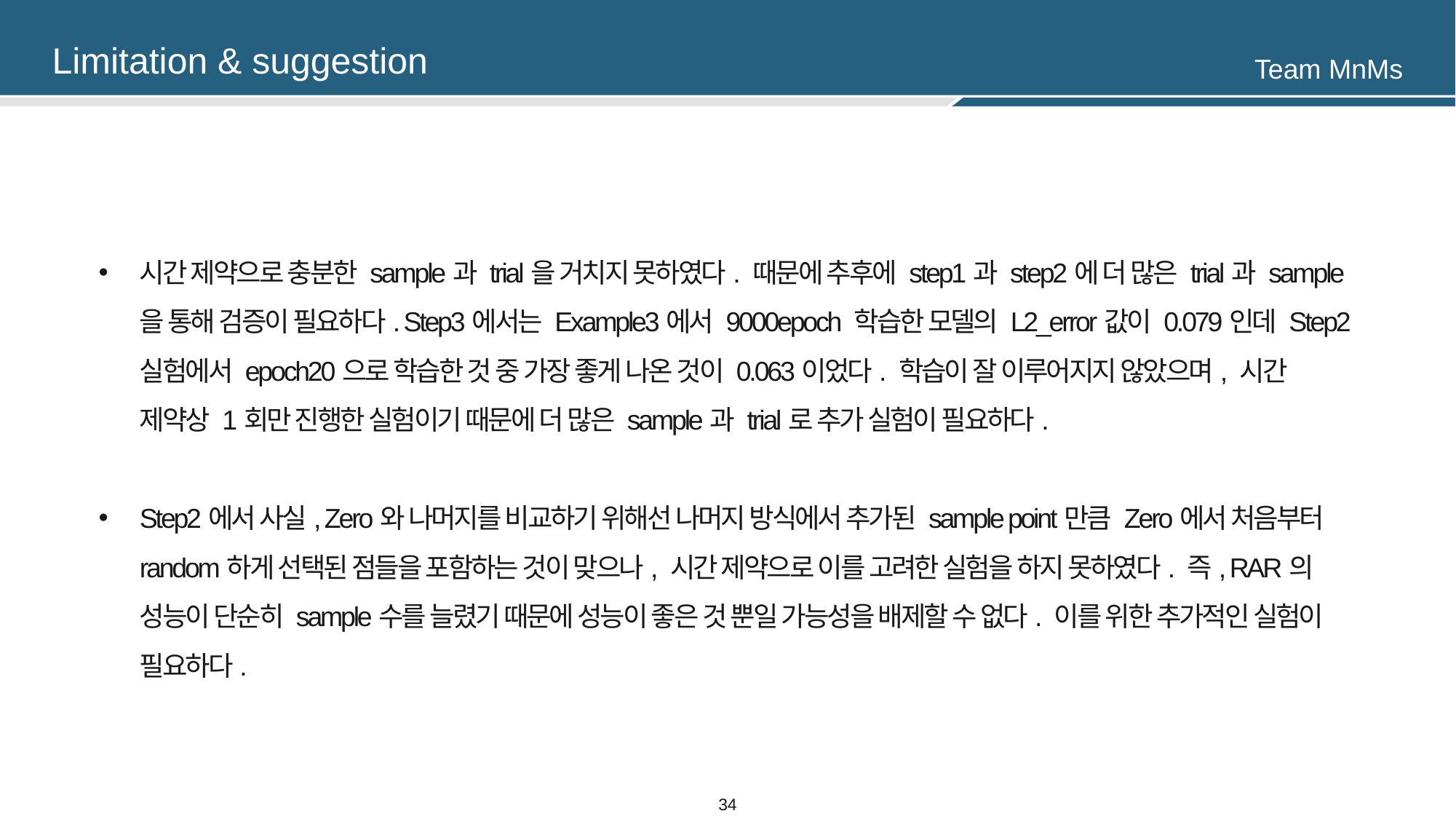

Limitation & suggestion
시간 제약으로 충분한 sample과 trial을 거치지 못하였다. 때문에 추후에 step1과 step2에 더 많은 trial과 sample을 통해 검증이 필요하다. Step3에서는 Example3에서 9000epoch 학습한 모델의 L2_error값이 0.079인데 Step2실험에서 epoch20으로 학습한 것 중 가장 좋게 나온 것이 0.063이었다. 학습이 잘 이루어지지 않았으며, 시간 제약상 1회만 진행한 실험이기 때문에 더 많은 sample과 trial로 추가 실험이 필요하다.

Step2에서 사실, Zero와 나머지를 비교하기 위해선 나머지 방식에서 추가된 sample point만큼 Zero에서 처음부터 random하게 선택된 점들을 포함하는 것이 맞으나, 시간 제약으로 이를 고려한 실험을 하지 못하였다. 즉, RAR의 성능이 단순히 sample수를 늘렸기 때문에 성능이 좋은 것 뿐일 가능성을 배제할 수 없다. 이를 위한 추가적인 실험이 필요하다.